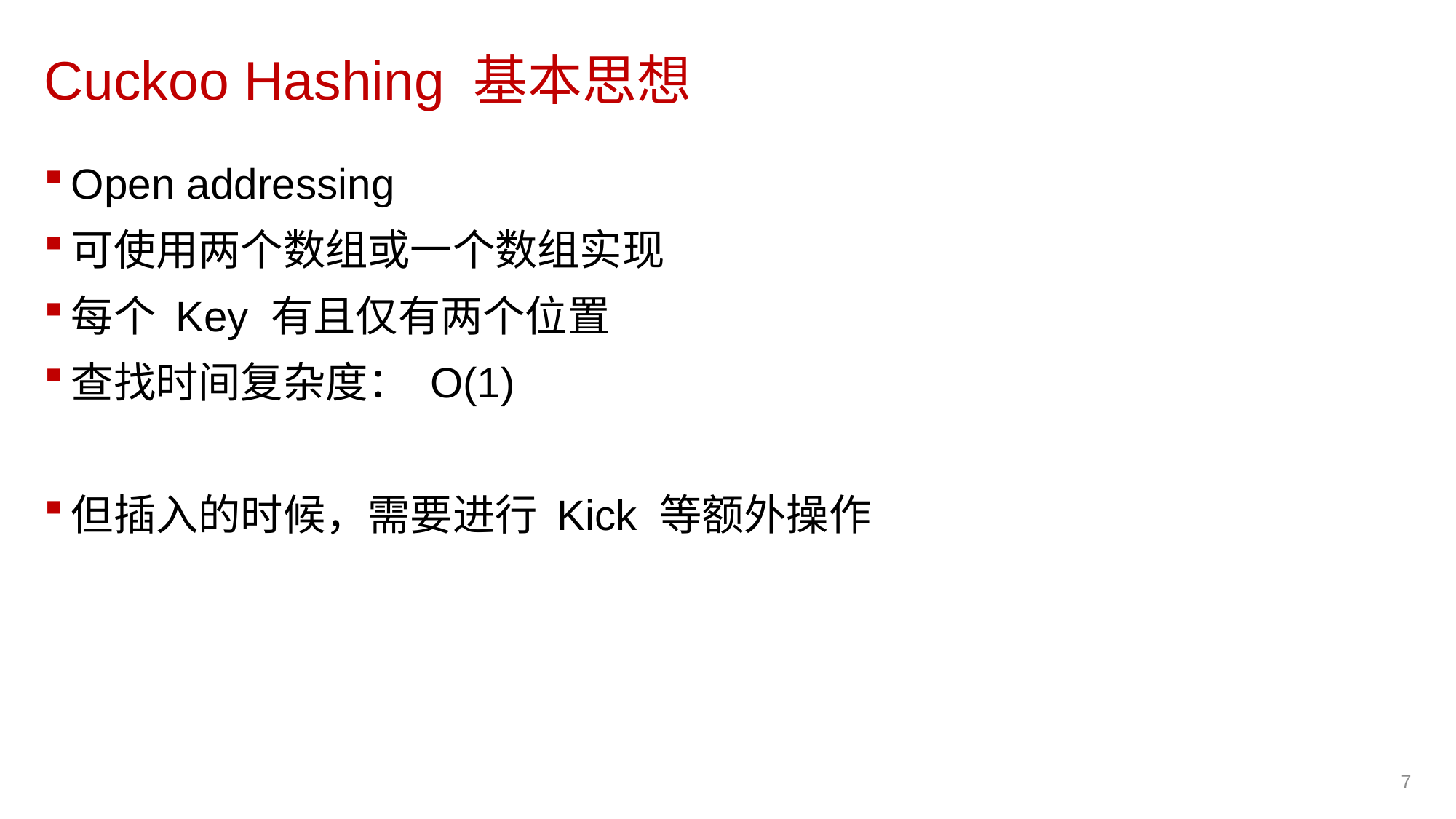

# Cuckoo Hashing 基本思想
Open addressing
可使用两个数组或一个数组实现
每个 Key 有且仅有两个位置
查找时间复杂度： O(1)

但插入的时候，需要进行 Kick 等额外操作

7